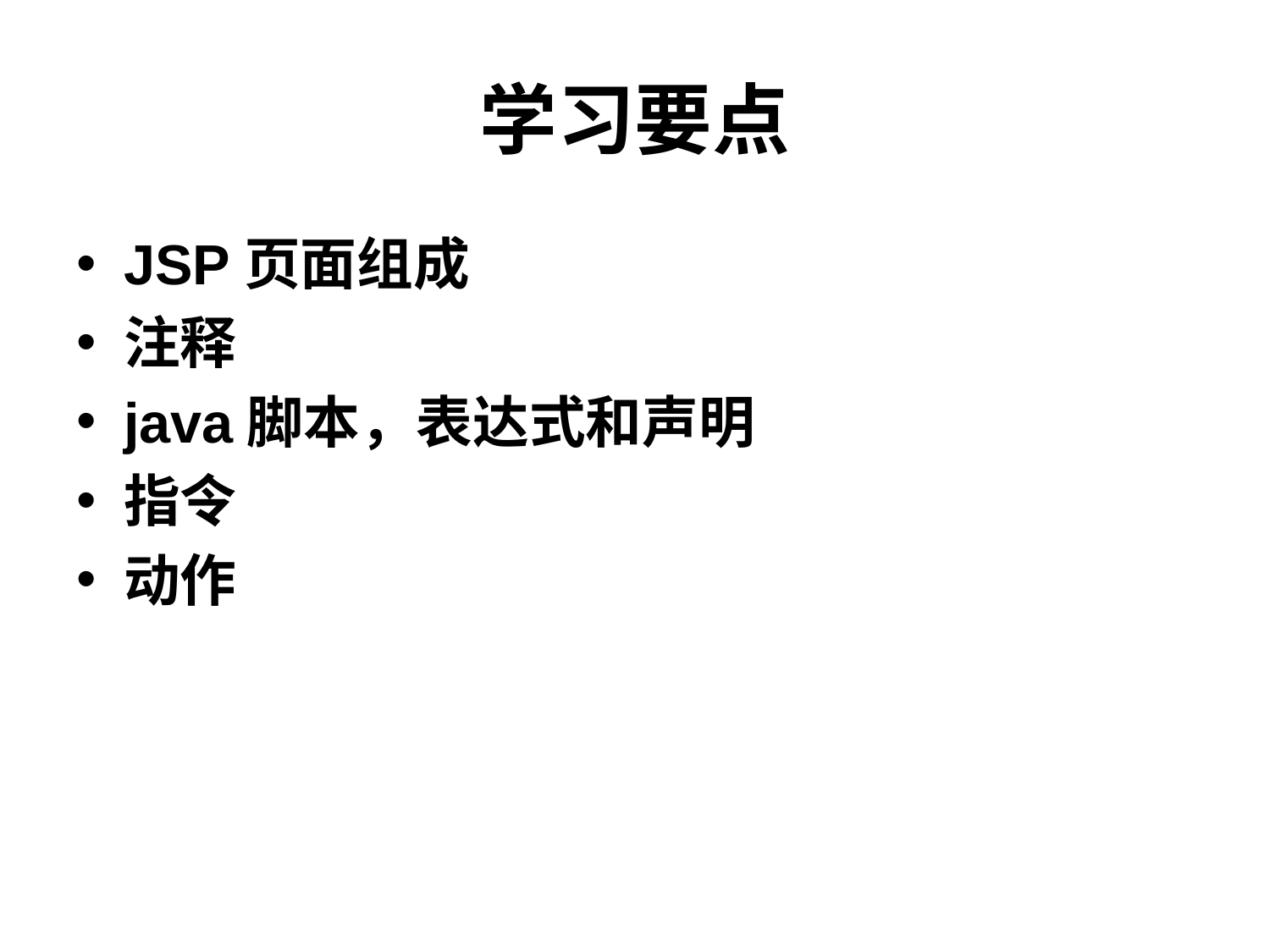

# 学习要点
JSP页面组成
注释
java脚本，表达式和声明
指令
动作